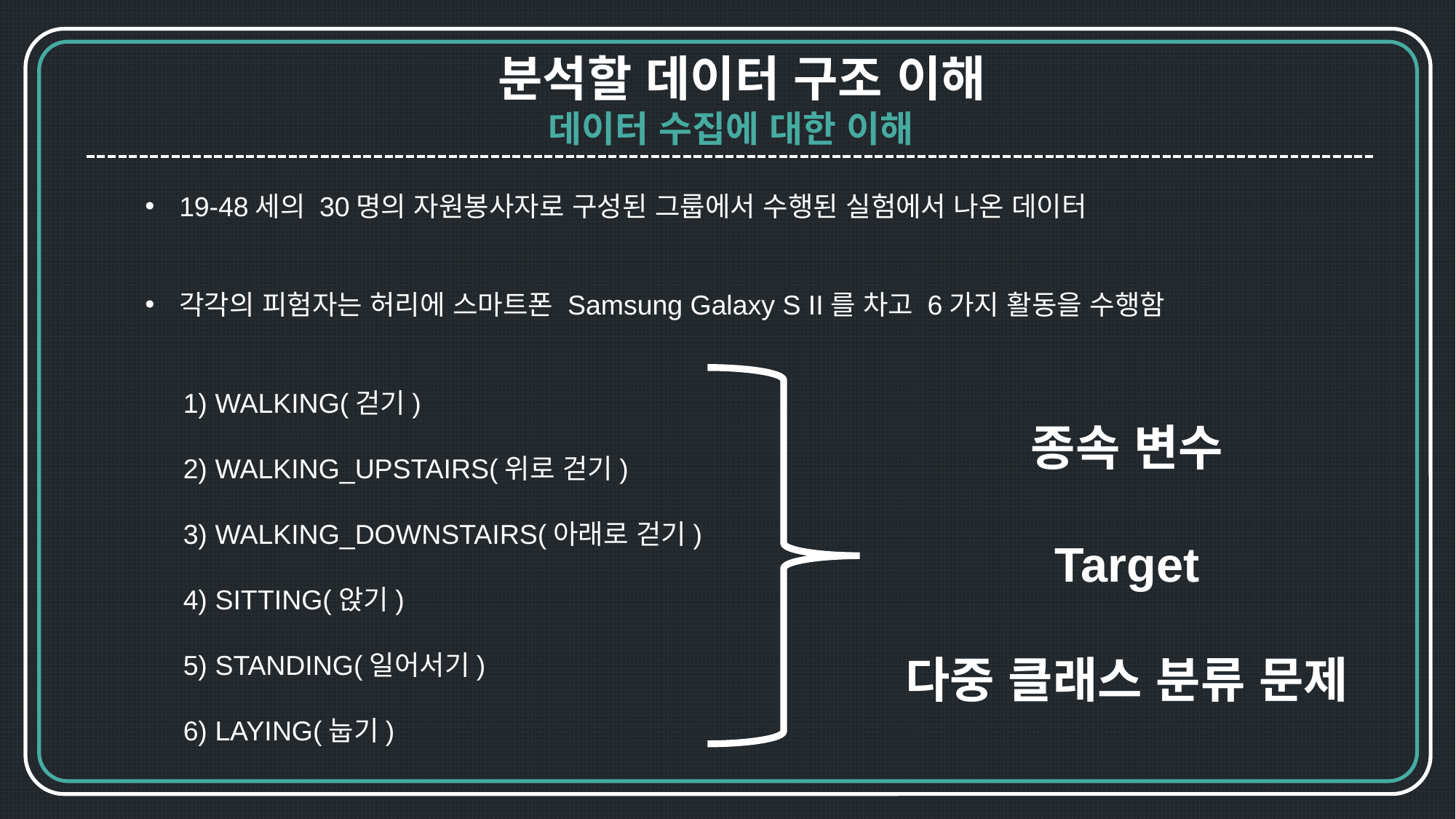

분석할 데이터 구조 이해
데이터 수집에 대한 이해
19-48세의 30명의 자원봉사자로 구성된 그룹에서 수행된 실험에서 나온 데이터

각각의 피험자는 허리에 스마트폰 Samsung Galaxy S II를 차고 6가지 활동을 수행함

     1) WALKING(걷기)

     2) WALKING_UPSTAIRS(위로 걷기)

     3) WALKING_DOWNSTAIRS(아래로 걷기)

     4) SITTING(앉기)

     5) STANDING(일어서기)
     6) LAYING(눕기)

종속 변수

Target

다중 클래스 분류 문제